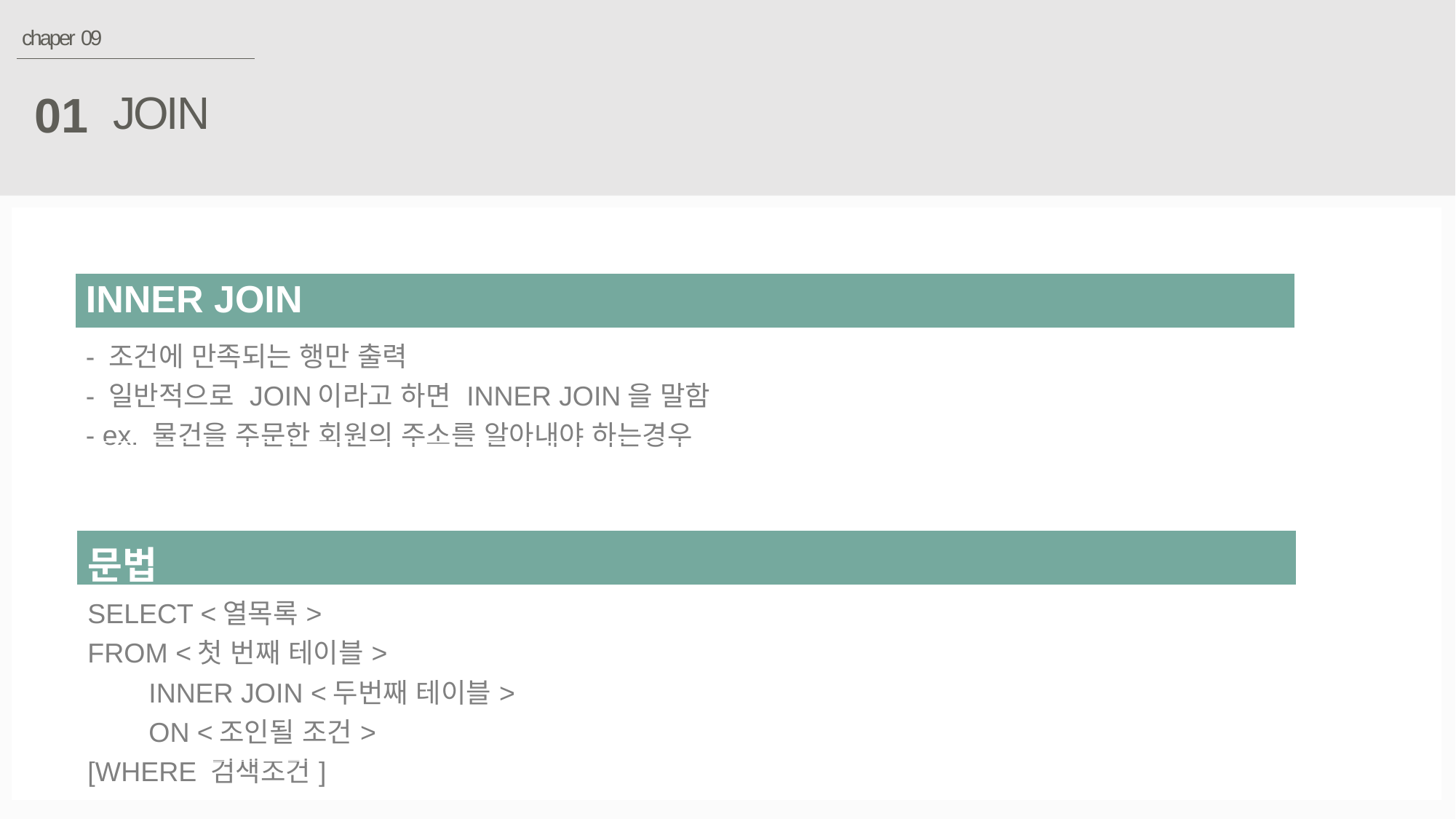

chaper  09
JOIN
01

| INNER JOIN |
| --- |
| - 조건에 만족되는 행만 출력 - 일반적으로 JOIN이라고 하면 INNER JOIN을 말함 - ex. 물건을 주문한 회원의 주소를 알아내야 하는경우 |
| 문법 |
| --- |
| SELECT <열목록> FROM <첫 번째 테이블> INNER JOIN <두번째 테이블> ON <조인될 조건> [WHERE 검색조건] |